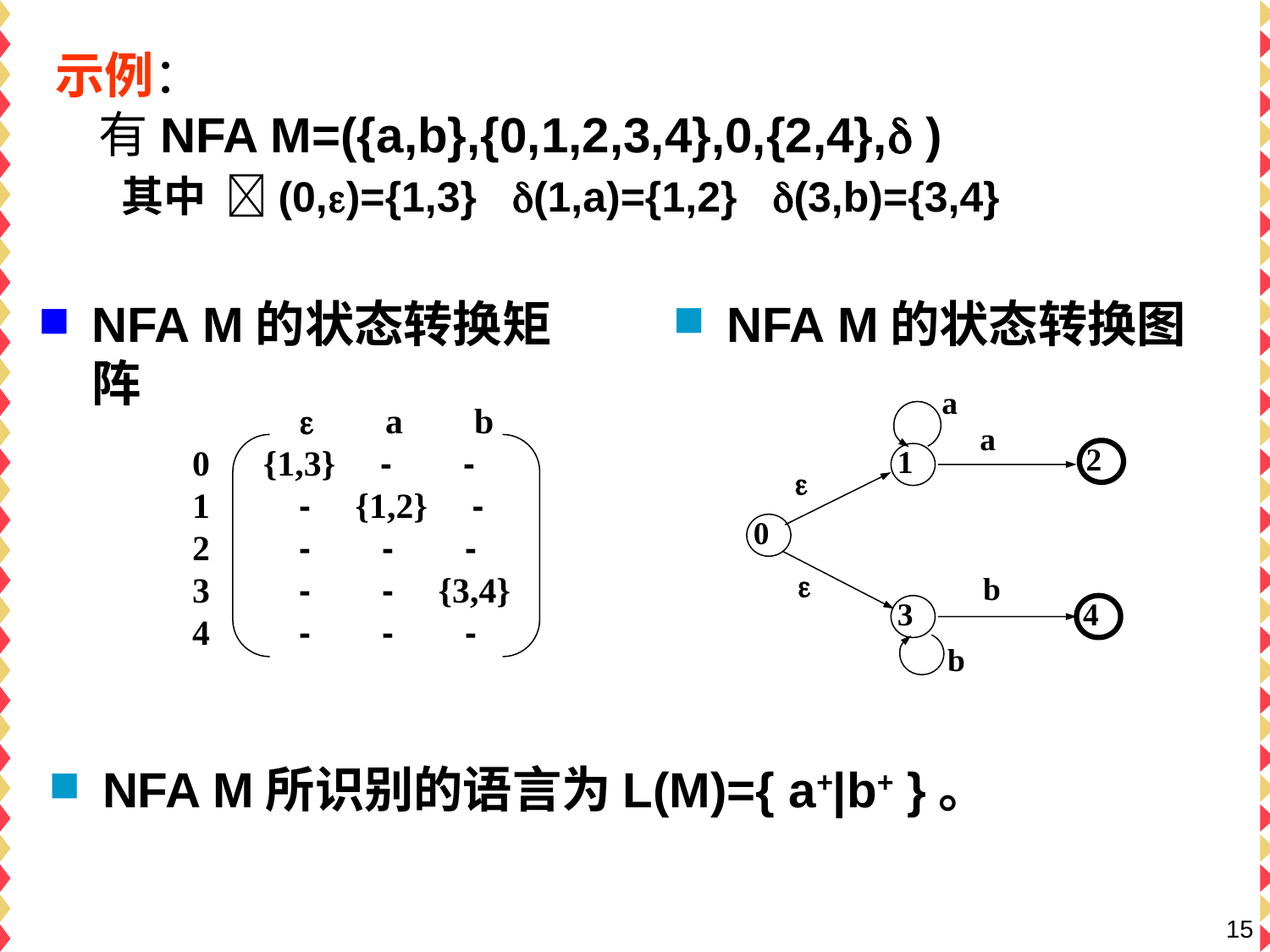

# 示例： 有NFA M=({a,b},{0,1,2,3,4},0,{2,4},δ ) 其中  δ(0,ε)={1,3}   δ(1,a)={1,2}   δ(3,b)={3,4}
NFA M的状态转换图
NFA M的状态转换矩阵
a

2

1

0

3

4

a
ε
ε
b
b
            ε        a        b
0      {1,3}     -        -
1          -     {1,2}     -
2          -        -        -
3          -        -     {3,4}
4          -        -        -

NFA M所识别的语言为L(M)={ a+|b+ }。
15